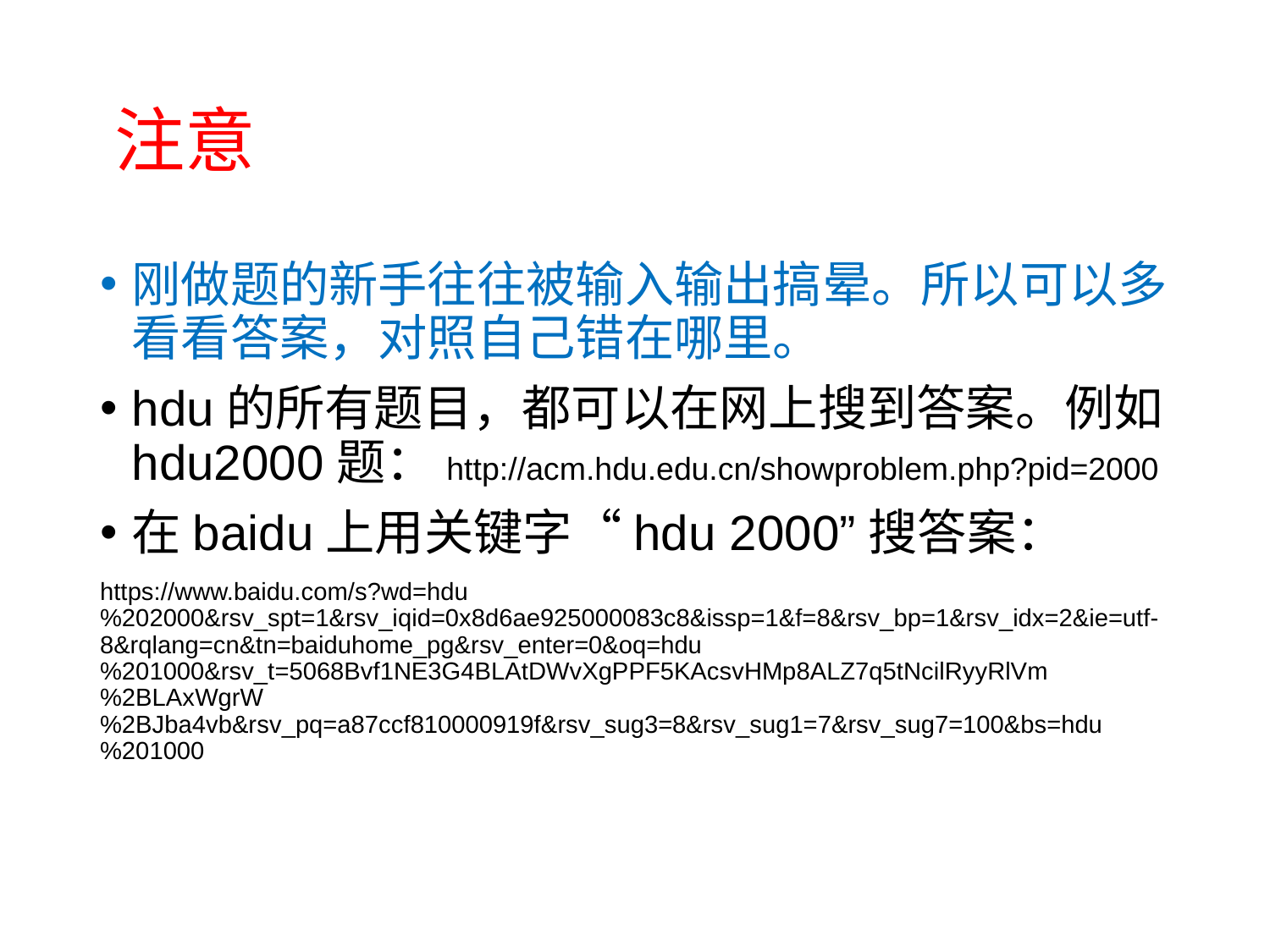

# 注意
刚做题的新手往往被输入输出搞晕。所以可以多看看答案，对照自己错在哪里。
hdu的所有题目，都可以在网上搜到答案。例如hdu2000题：http://acm.hdu.edu.cn/showproblem.php?pid=2000
在baidu上用关键字“hdu 2000”搜答案：
https://www.baidu.com/s?wd=hdu%202000&rsv_spt=1&rsv_iqid=0x8d6ae925000083c8&issp=1&f=8&rsv_bp=1&rsv_idx=2&ie=utf-8&rqlang=cn&tn=baiduhome_pg&rsv_enter=0&oq=hdu%201000&rsv_t=5068Bvf1NE3G4BLAtDWvXgPPF5KAcsvHMp8ALZ7q5tNcilRyyRlVm%2BLAxWgrW%2BJba4vb&rsv_pq=a87ccf810000919f&rsv_sug3=8&rsv_sug1=7&rsv_sug7=100&bs=hdu%201000